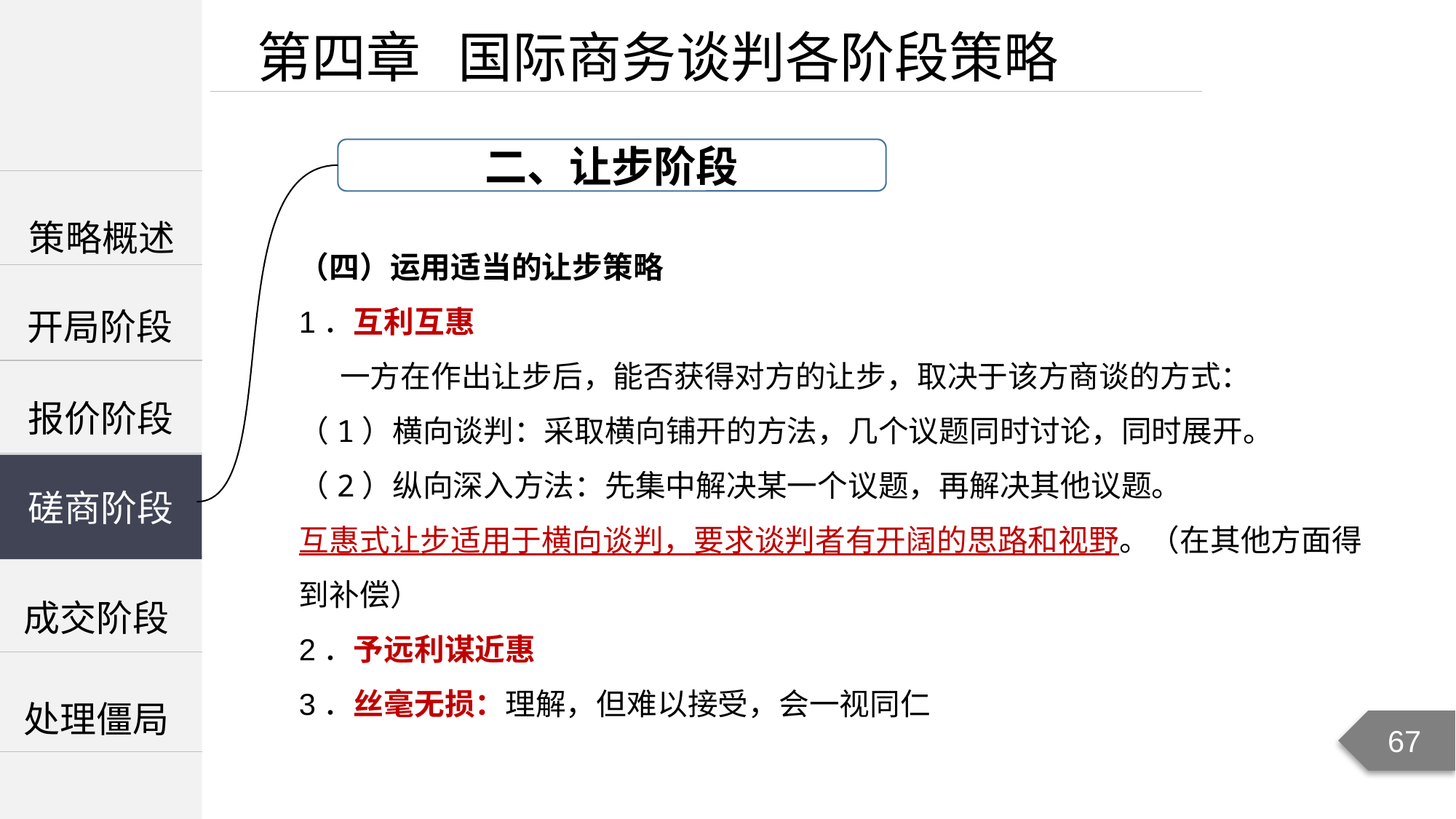

第四章   国际商务谈判各阶段策略
二、让步阶段
|  |
| --- |
|  |
|  |
策略概述
（四）运用适当的让步策略
1．互利互惠
     一方在作出让步后，能否获得对方的让步，取决于该方商谈的方式：
（1）横向谈判：采取横向铺开的方法，几个议题同时讨论，同时展开。
（2）纵向深入方法：先集中解决某一个议题，再解决其他议题。
互惠式让步适用于横向谈判，要求谈判者有开阔的思路和视野。（在其他方面得到补偿）
2．予远利谋近惠
3．丝毫无损：理解，但难以接受，会一视同仁
开局阶段
报价阶段

磋商阶段
磋商阶段

成交阶段

处理僵局
67